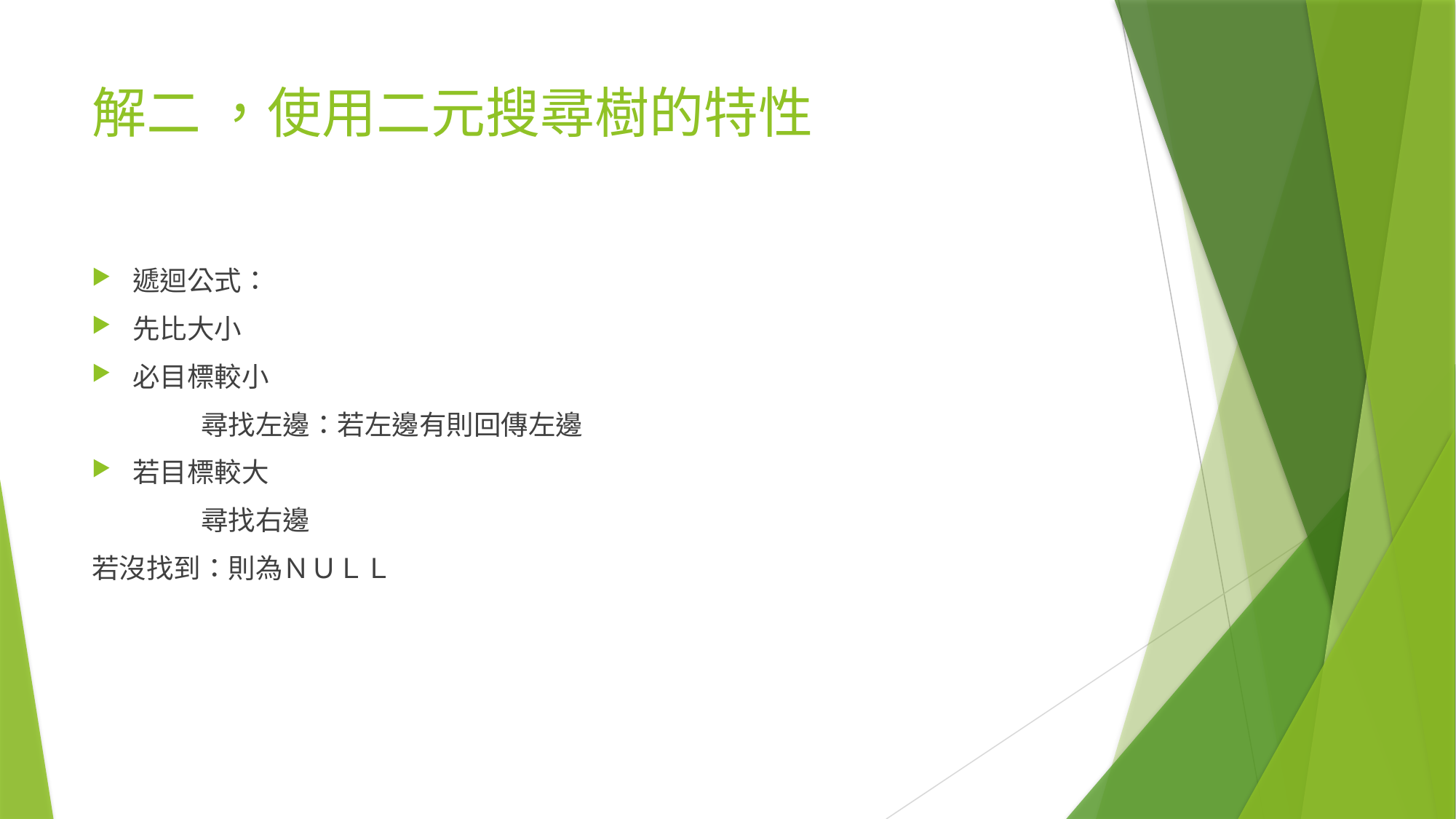

# 解二 ，使用二元搜尋樹的特性
遞迴公式：
先比大小
必目標較小
	尋找左邊：若左邊有則回傳左邊
若目標較大
	尋找右邊
若沒找到：則為ＮＵＬＬ